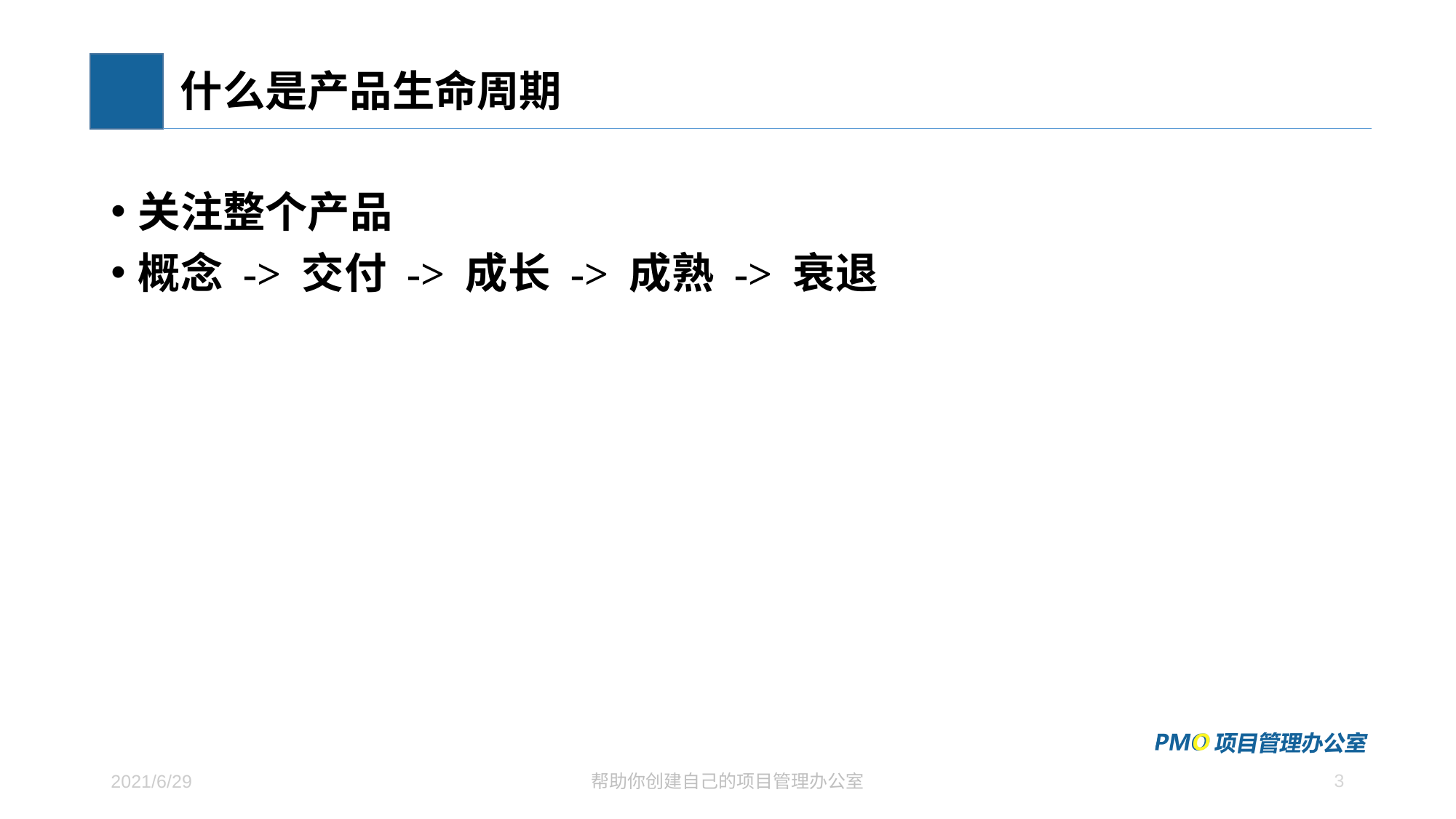

# 什么是产品生命周期
关注整个产品
概念 -> 交付 -> 成长 -> 成熟 -> 衰退
3
2021/6/29
帮助你创建自己的项目管理办公室